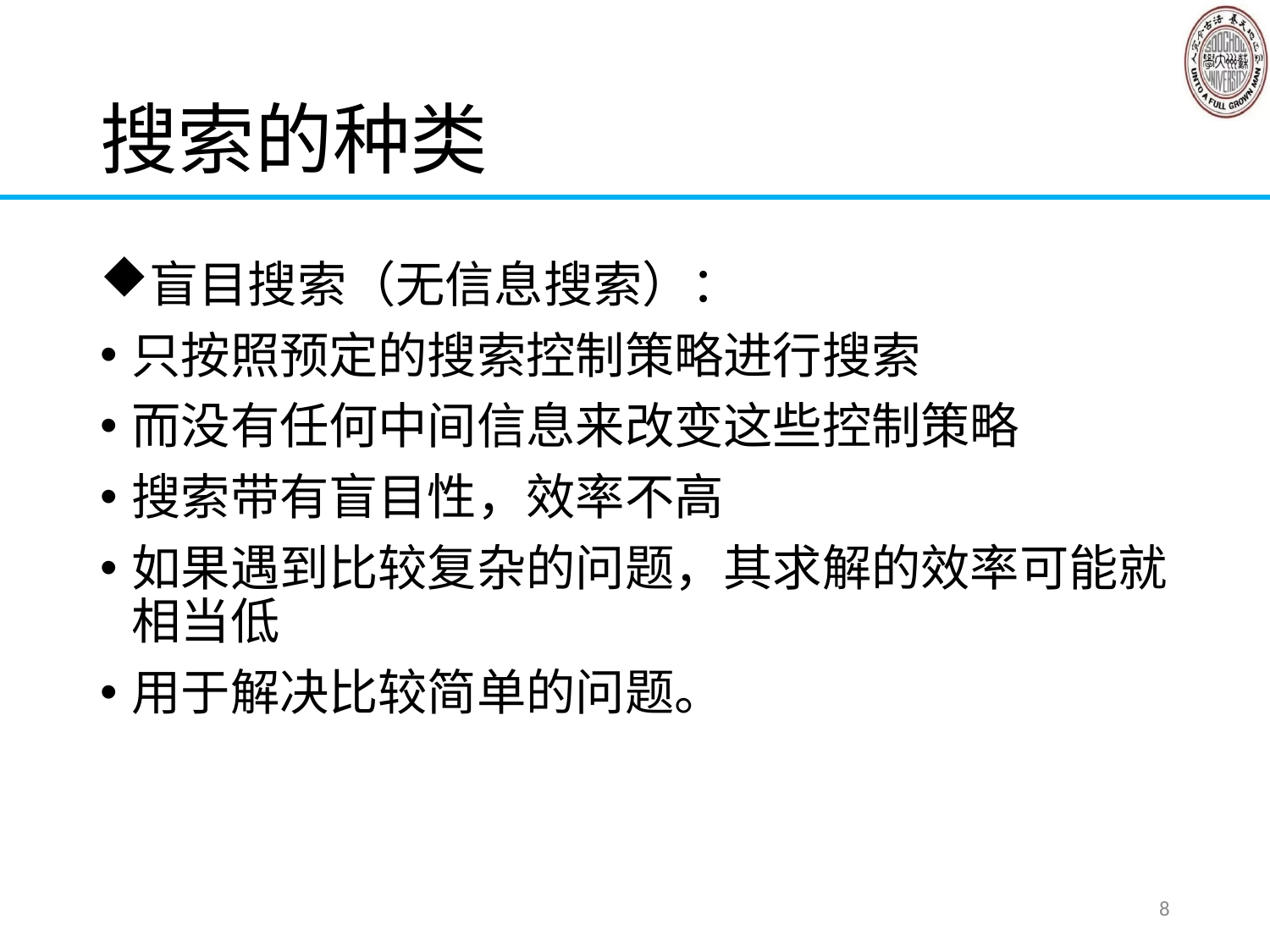

# 搜索的种类
盲目搜索（无信息搜索）：
只按照预定的搜索控制策略进行搜索
而没有任何中间信息来改变这些控制策略
搜索带有盲目性，效率不高
如果遇到比较复杂的问题，其求解的效率可能就相当低
用于解决比较简单的问题。

8